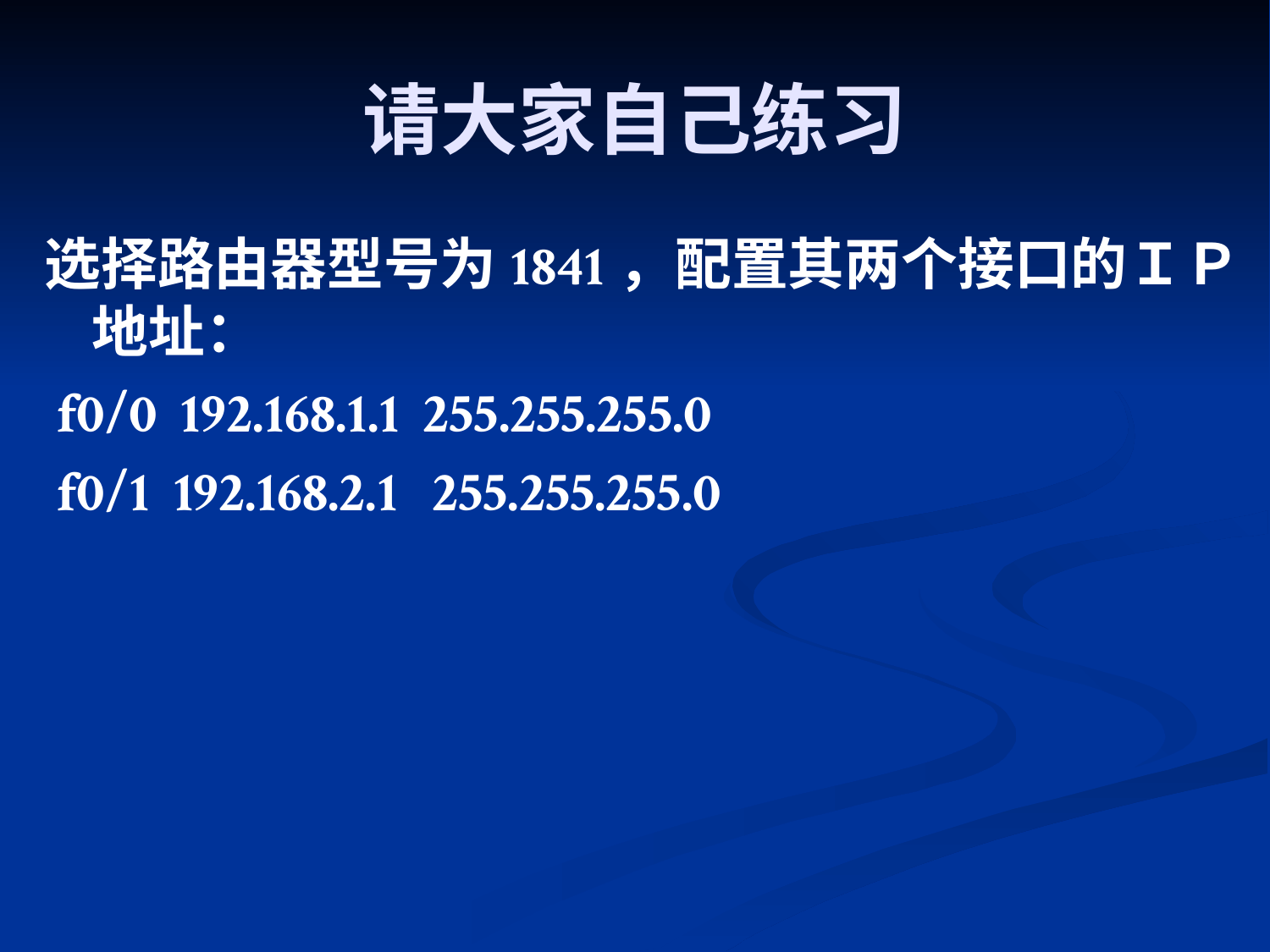

请大家自己练习
选择路由器型号为1841，配置其两个接口的ＩＰ地址：
 f0/0  192.168.1.1  255.255.255.0
 f0/1  192.168.2.1   255.255.255.0